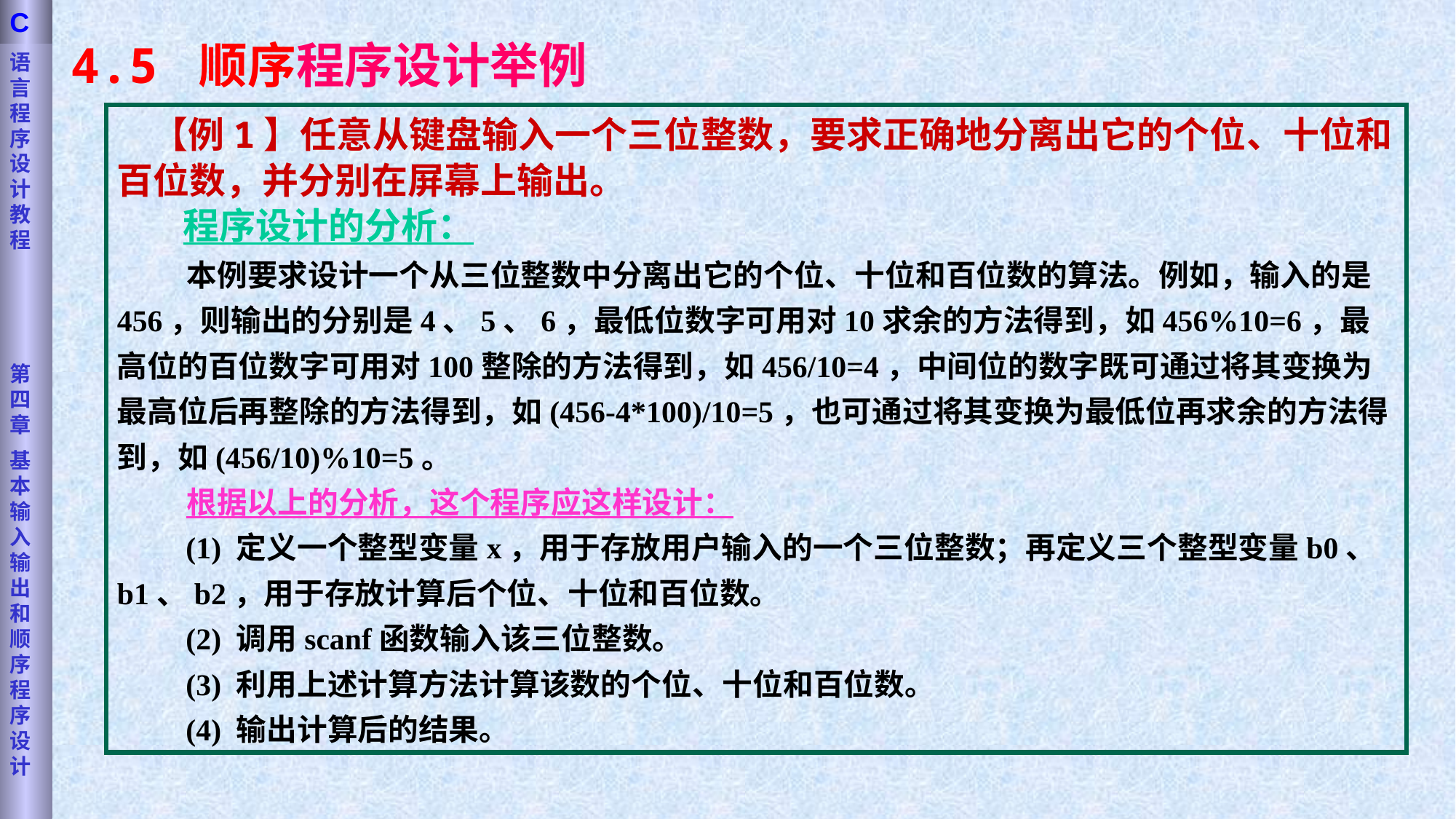

语言程序设计教程

第四章
基本输入输出和顺序程序设计
C
4.5 顺序程序设计举例
    【例1】任意从键盘输入一个三位整数，要求正确地分离出它的个位、十位和百位数，并分别在屏幕上输出。
       程序设计的分析：
         本例要求设计一个从三位整数中分离出它的个位、十位和百位数的算法。例如，输入的是456，则输出的分别是4、5、6，最低位数字可用对10求余的方法得到，如456%10=6，最高位的百位数字可用对100整除的方法得到，如456/10=4，中间位的数字既可通过将其变换为最高位后再整除的方法得到，如(456-4*100)/10=5，也可通过将其变换为最低位再求余的方法得到，如(456/10)%10=5。
         根据以上的分析，这个程序应这样设计：
         (1) 定义一个整型变量x，用于存放用户输入的一个三位整数；再定义三个整型变量b0、b1、b2，用于存放计算后个位、十位和百位数。
         (2) 调用scanf函数输入该三位整数。
         (3) 利用上述计算方法计算该数的个位、十位和百位数。
         (4) 输出计算后的结果。